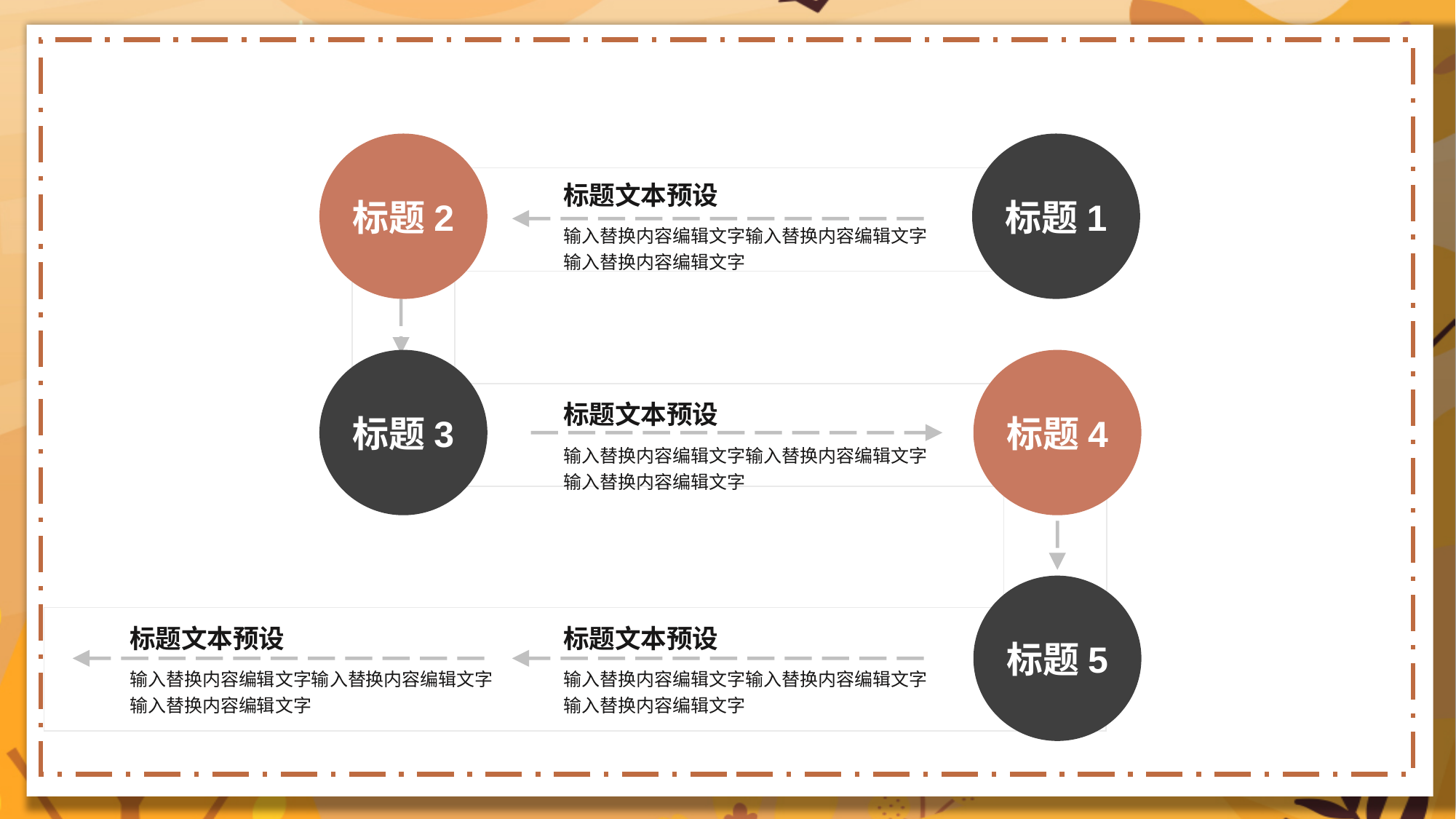

标题2
标题1

标题文本预设
输入替换内容编辑文字输入替换内容编辑文字输入替换内容编辑文字

标题3
标题4

标题文本预设
输入替换内容编辑文字输入替换内容编辑文字输入替换内容编辑文字

标题5

标题文本预设
标题文本预设
输入替换内容编辑文字输入替换内容编辑文字输入替换内容编辑文字
输入替换内容编辑文字输入替换内容编辑文字输入替换内容编辑文字